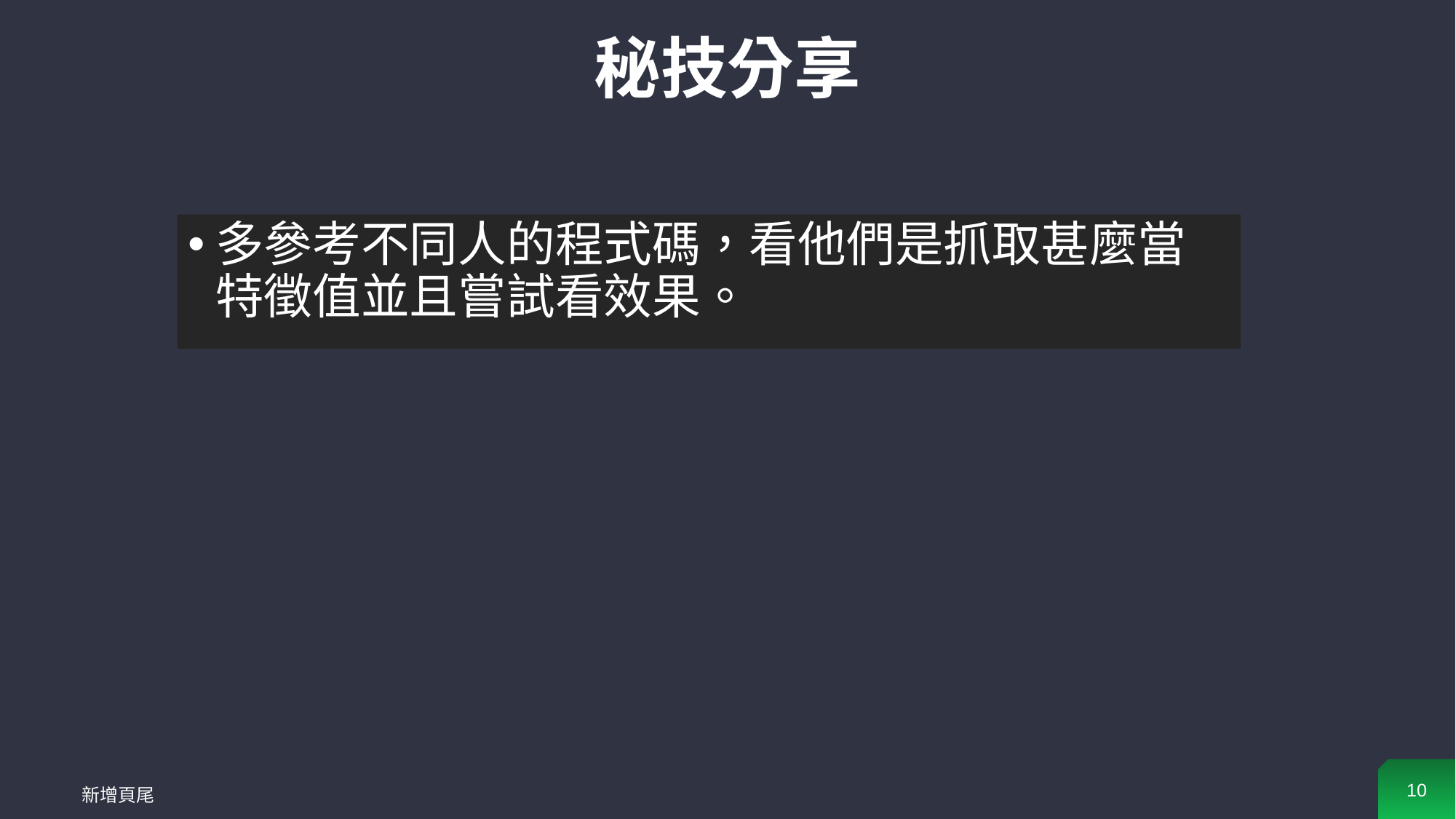

# 秘技分享
多參考不同人的程式碼，看他們是抓取甚麼當特徵值並且嘗試看效果。
10
新增頁尾